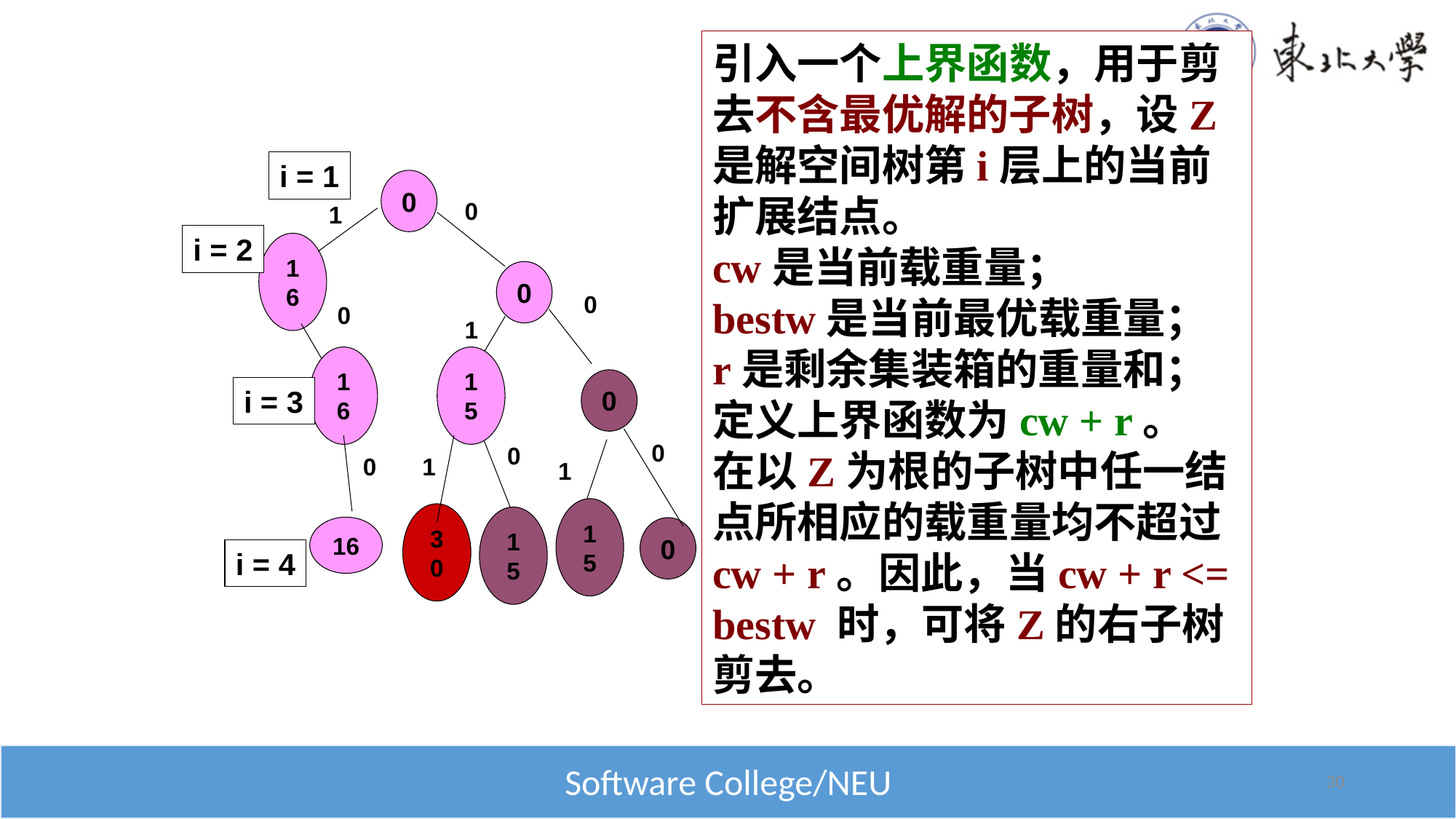

引入一个上界函数，用于剪去不含最优解的子树，设Z是解空间树第i层上的当前扩展结点。
cw是当前载重量；
bestw是当前最优载重量；
r是剩余集装箱的重量和；定义上界函数为cw + r。
在以Z为根的子树中任一结点所相应的载重量均不超过cw + r。因此，当cw + r <= bestw 时，可将Z的右子树剪去。
i = 1
0
0
1

i = 2
16
0
0
0
1

16
15
0
i = 3

0

0

0
1
1
15
30
15
16
0
i = 4
30